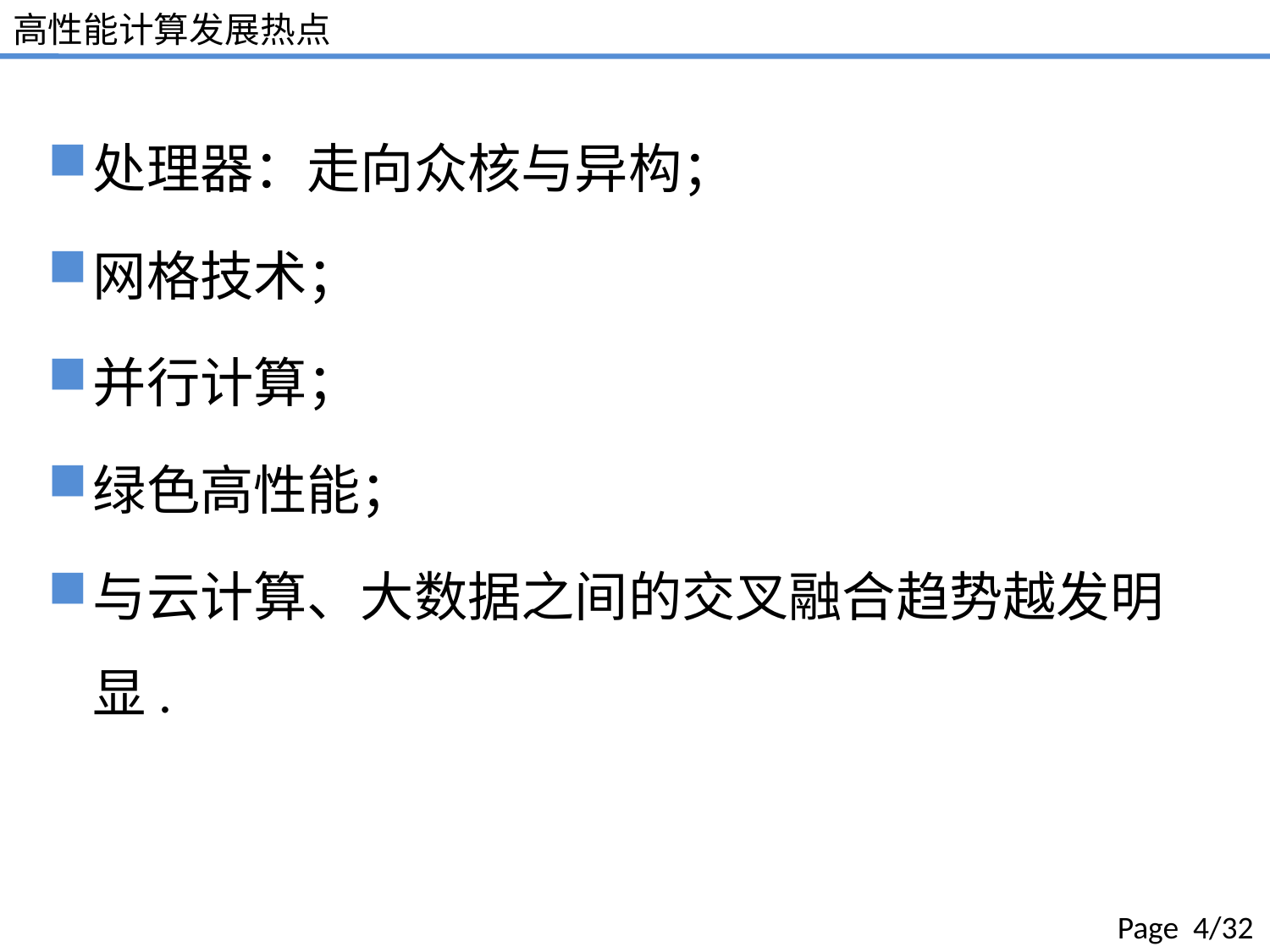

# 高性能计算发展热点

处理器：走向众核与异构；
网格技术；
并行计算；
绿色高性能；
与云计算、大数据之间的交叉融合趋势越发明显.
Page  4/32